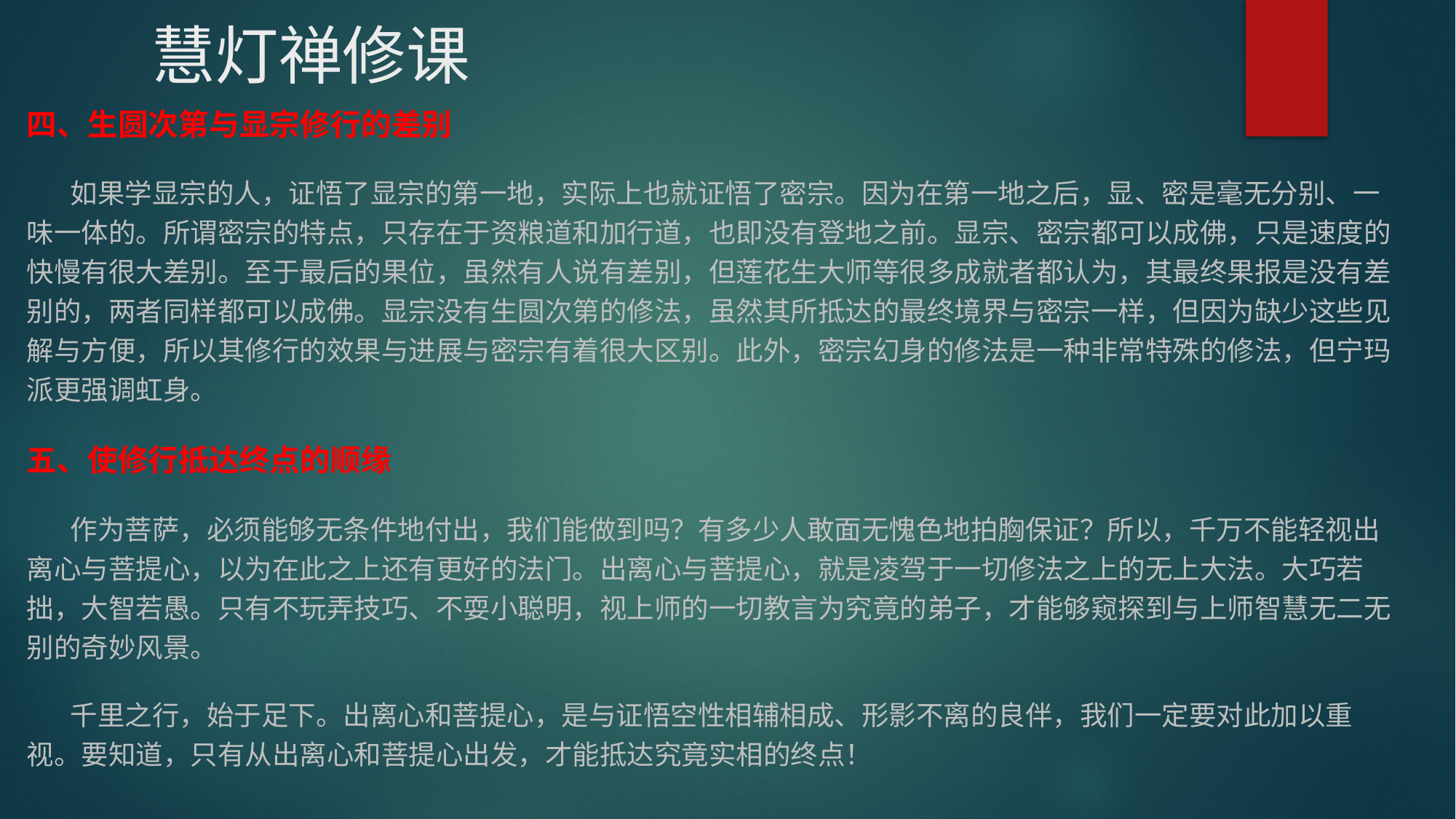

慧灯禅修课
四、生圆次第与显宗修行的差别
      如果学显宗的人，证悟了显宗的第一地，实际上也就证悟了密宗。因为在第一地之后，显、密是毫无分别、一味一体的。所谓密宗的特点，只存在于资粮道和加行道，也即没有登地之前。显宗、密宗都可以成佛，只是速度的快慢有很大差别。至于最后的果位，虽然有人说有差别，但莲花生大师等很多成就者都认为，其最终果报是没有差别的，两者同样都可以成佛。显宗没有生圆次第的修法，虽然其所抵达的最终境界与密宗一样，但因为缺少这些见解与方便，所以其修行的效果与进展与密宗有着很大区别。此外，密宗幻身的修法是一种非常特殊的修法，但宁玛派更强调虹身。
五、使修行抵达终点的顺缘
      作为菩萨，必须能够无条件地付出，我们能做到吗？有多少人敢面无愧色地拍胸保证？所以，千万不能轻视出离心与菩提心，以为在此之上还有更好的法门。出离心与菩提心，就是凌驾于一切修法之上的无上大法。大巧若拙，大智若愚。只有不玩弄技巧、不耍小聪明，视上师的一切教言为究竟的弟子，才能够窥探到与上师智慧无二无别的奇妙风景。
      千里之行，始于足下。出离心和菩提心，是与证悟空性相辅相成、形影不离的良伴，我们一定要对此加以重视。要知道，只有从出离心和菩提心出发，才能抵达究竟实相的终点！